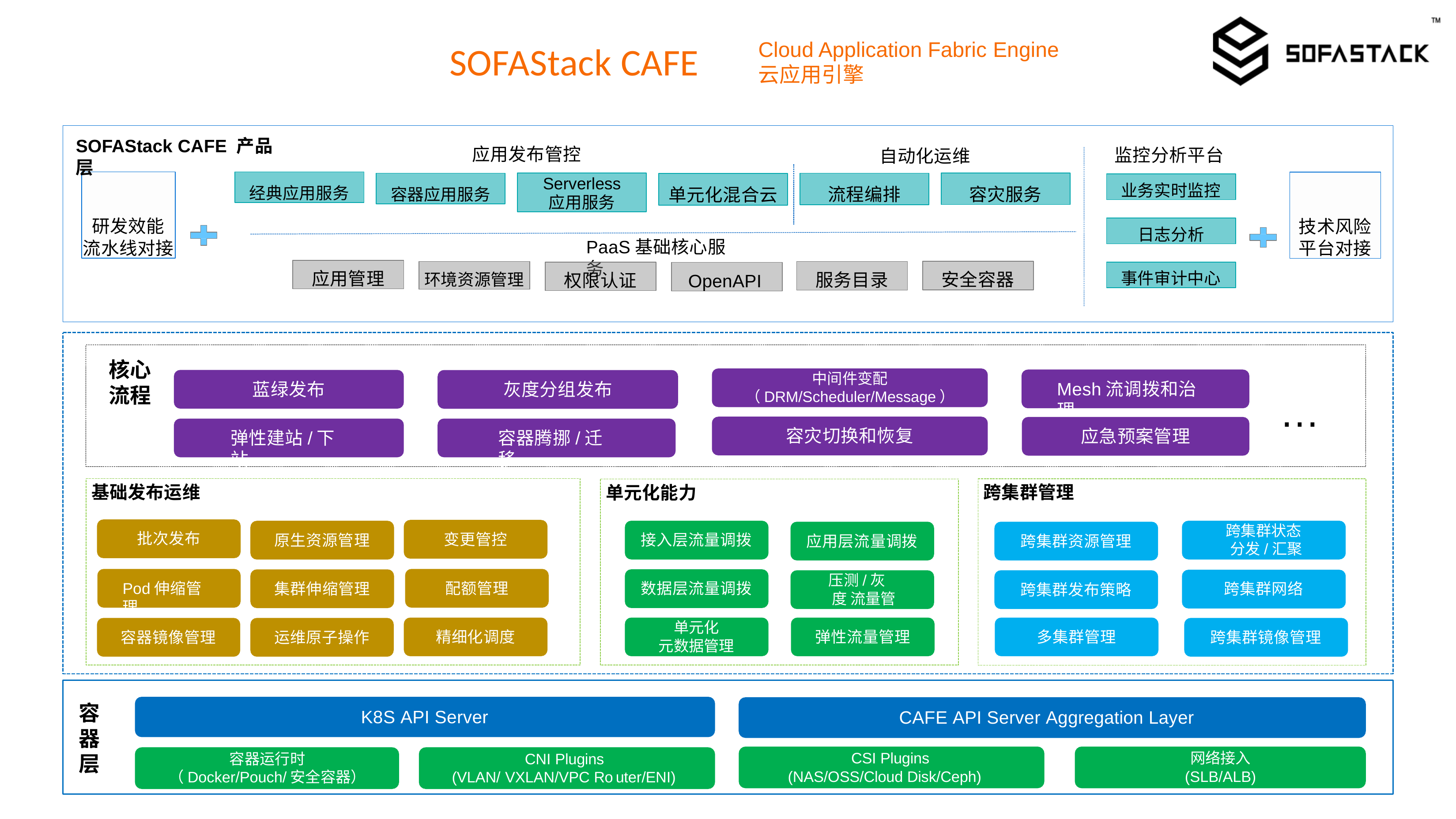

Cloud Application Fabric Engine
云应用引擎
# SOFAStack CAFE

SOFAStack CAFE 产品层
应用发布管控
监控分析平台
自动化运维

研发效能 流水线对接
经典应用服务

技术风险 平台对接
Serverless
应用服务
容灾服务
流程编排
容器应用服务
单元化混合云
业务实时监控
日志分析

PaaS基础核心服务

应用管理
安全容器
环境资源管理
服务目录
权限认证
事件审计中心
OpenAPI

核心 流程
中间件变配
（DRM/Scheduler/Message）

Mesh流调拨和治理
蓝绿发布
灰度分组发布
…

容灾切换和恢复
应急预案管理
弹性建站/下站
容器腾挪/迁移

基础发布运维
跨集群管理
单元化能力

跨集群状态 分发/汇聚

批次发布
变更管控
接入层流量调拨
原生资源管理
应用层流量调拨
跨集群资源管理

压测/灰度 流量管理

Pod伸缩管理
配额管理
数据层流量调拨
集群伸缩管理
跨集群网络
跨集群发布策略
单元化 元数据管理

精细化调度
弹性流量管理
多集群管理
容器镜像管理
运维原子操作
跨集群镜像管理

容 器 层
K8S API Server
CAFE API Server Aggregation Layer

CSI Plugins  (NAS/OSS/Cloud Disk/Ceph)
网络接入
(SLB/ALB)
容器运行时
（Docker/Pouch/安全容器）
CNI Plugins
uter/ENI)
(VLAN/
VXLAN/VPC Ro